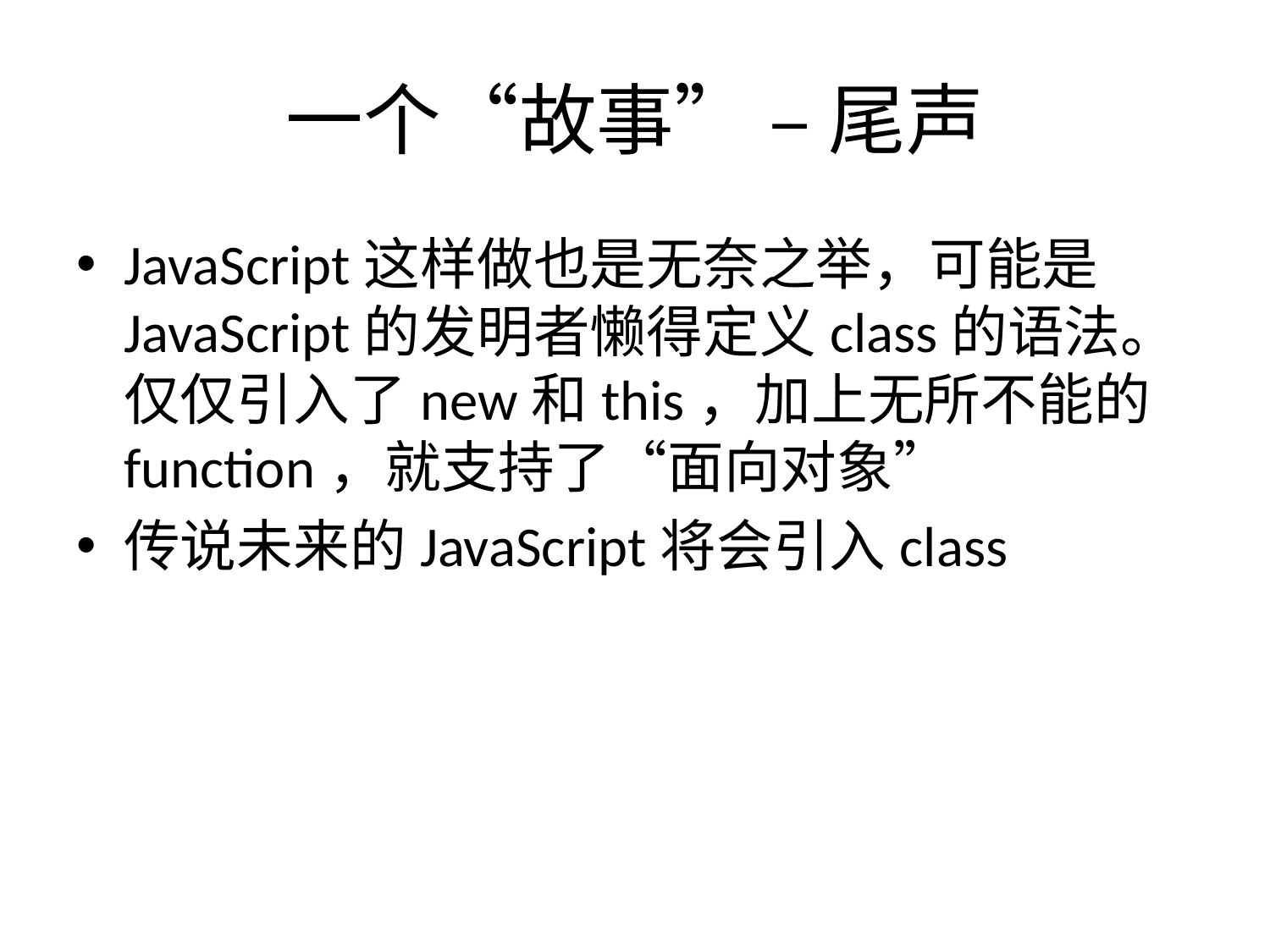

# 一个“故事” – 尾声
JavaScript这样做也是无奈之举，可能是JavaScript的发明者懒得定义class的语法。仅仅引入了new和this，加上无所不能的function，就支持了“面向对象”
传说未来的JavaScript将会引入class